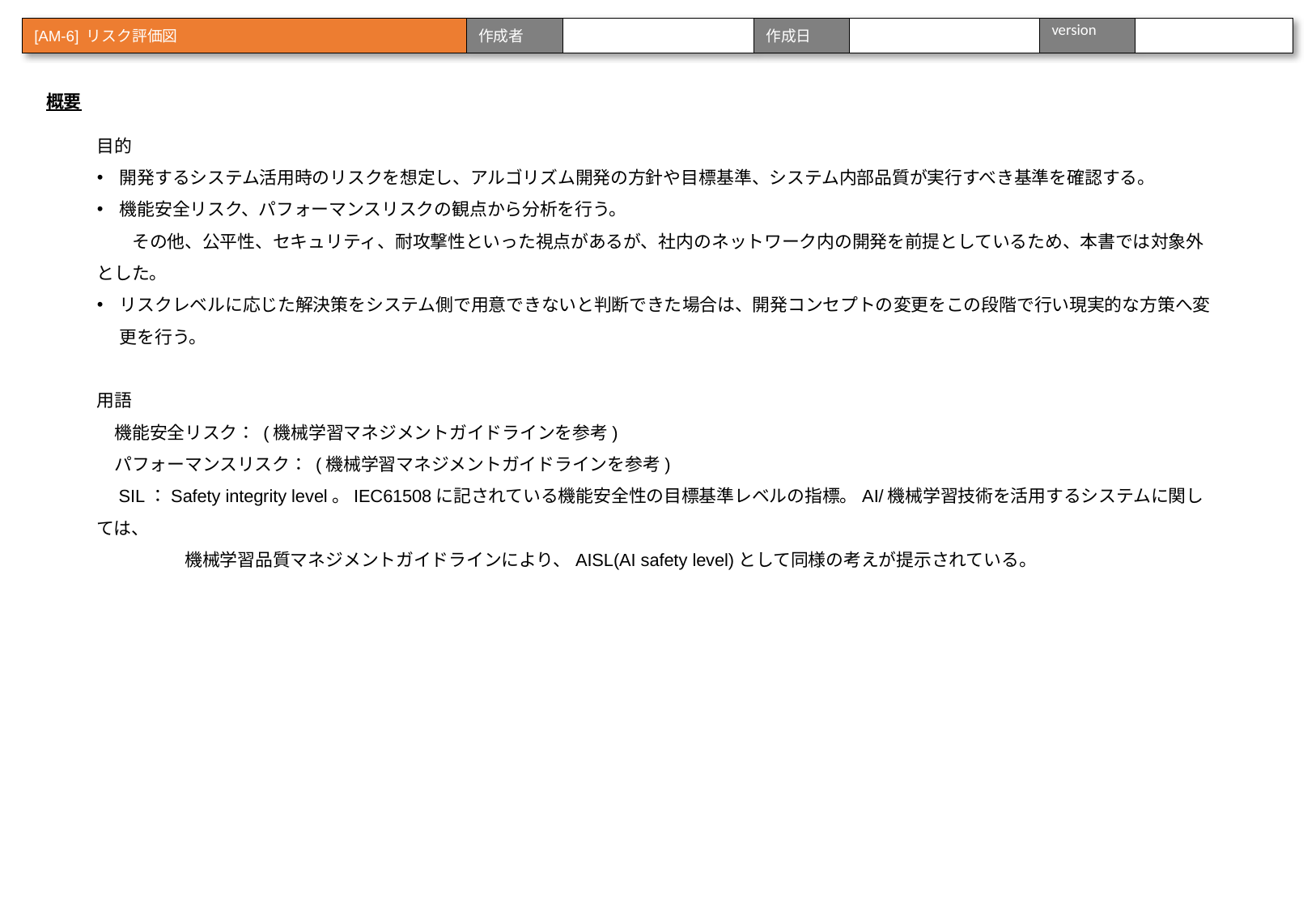

| [AM-6] リスク評価図 | 作成者 |  | 作成日 |  | version |  |
| --- | --- | --- | --- | --- | --- | --- |
概要
目的
開発するシステム活用時のリスクを想定し、アルゴリズム開発の方針や目標基準、システム内部品質が実行すべき基準を確認する。
機能安全リスク、パフォーマンスリスクの観点から分析を行う。
　　その他、公平性、セキュリティ、耐攻撃性といった視点があるが、社内のネットワーク内の開発を前提としているため、本書では対象外とした。
リスクレベルに応じた解決策をシステム側で用意できないと判断できた場合は、開発コンセプトの変更をこの段階で行い現実的な方策へ変更を行う。

用語
　機能安全リスク： (機械学習マネジメントガイドラインを参考)
　パフォーマンスリスク： (機械学習マネジメントガイドラインを参考)
　SIL：Safety integrity level。IEC61508に記されている機能安全性の目標基準レベルの指標。AI/機械学習技術を活用するシステムに関しては、
　　　　　機械学習品質マネジメントガイドラインにより、AISL(AI safety level)として同様の考えが提示されている。